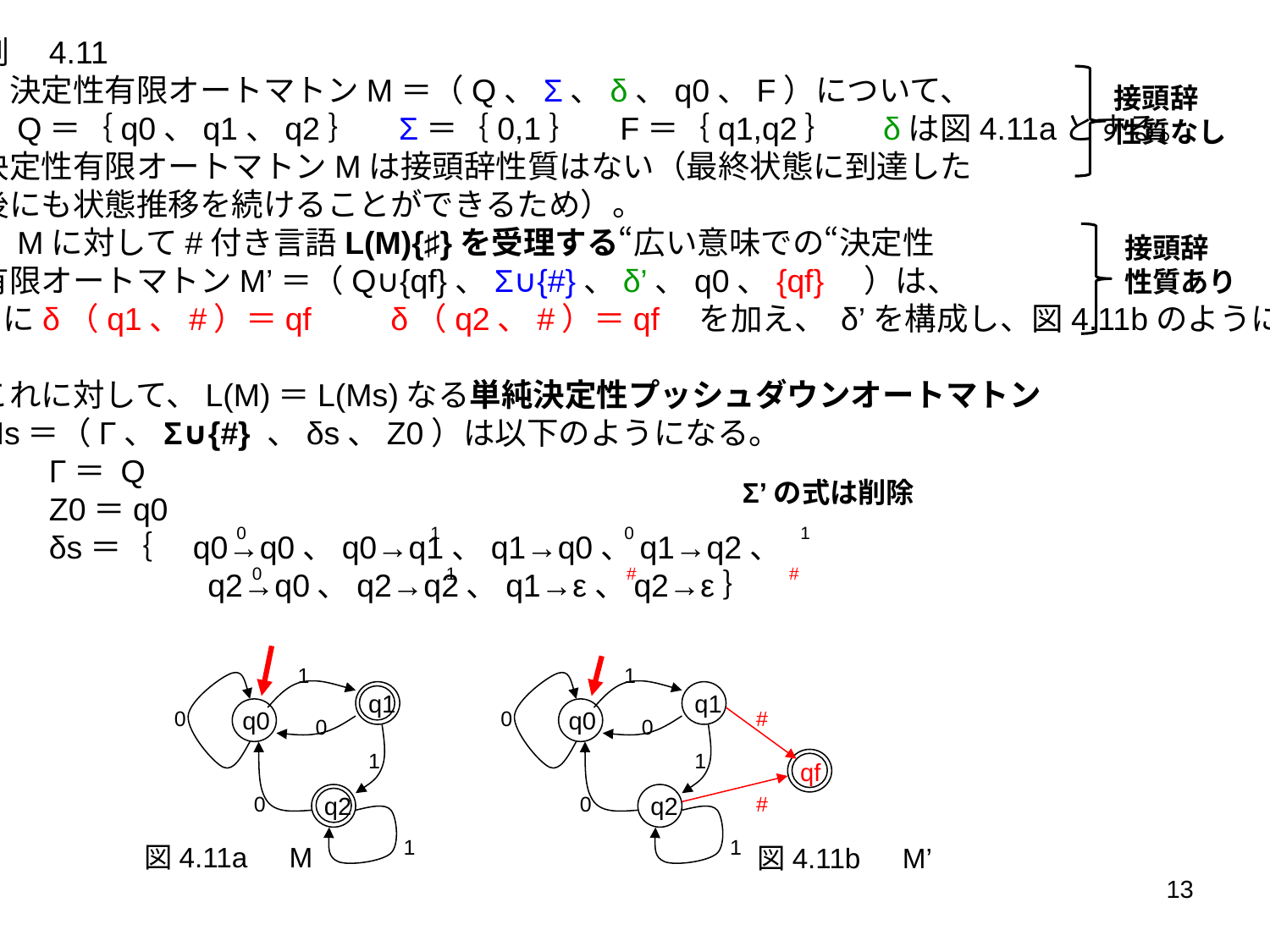

例　4.11
　決定性有限オートマトンM＝（Q、Σ、δ、q0、F）について、
　Q＝｛q0、q1、q2｝　Σ＝｛0,1｝　F＝｛q1,q2｝　 δは図4.11aとする。
決定性有限オートマトンMは接頭辞性質はない（最終状態に到達した
後にも状態推移を続けることができるため）。
　Mに対して#付き言語L(M){♯}を受理する“広い意味での“決定性
有限オートマトンM’＝（Q∪{qf}、Σ∪{#}、δ’、q0、{qf}　）は、
δにδ（q1、#）＝qf　　δ（q2、#）＝qf　を加え、 δ’を構成し、図4.11bのようになる。

これに対して、L(M)＝L(Ms)なる単純決定性プッシュダウンオートマトン
Ms＝（Γ、Σ∪{#} 、δs、Z0）は以下のようになる。
　　Γ＝ Q
　　Z0＝q0
　　δs＝｛　q0→q0、q0→q1、q1→q0、q1→q2、
　　　　　　　q2→q0、q2→q2、q1→ε、q2→ε｝

接頭辞
性質なし

接頭辞
性質あり
Σ’の式は削除
0　　　　　　　　　　1　　　　　　　　　　0　　　　　　　　　1
0　　　　　　　　　　1　　　　　　　　　 #　　　　　　　　 #

1
1

q1
q1

q0
q0

0
0
#
0
0

1

1

qf

0

q2
0

q2
#

1
1
図4.11a　M
図4.11b　M’

13